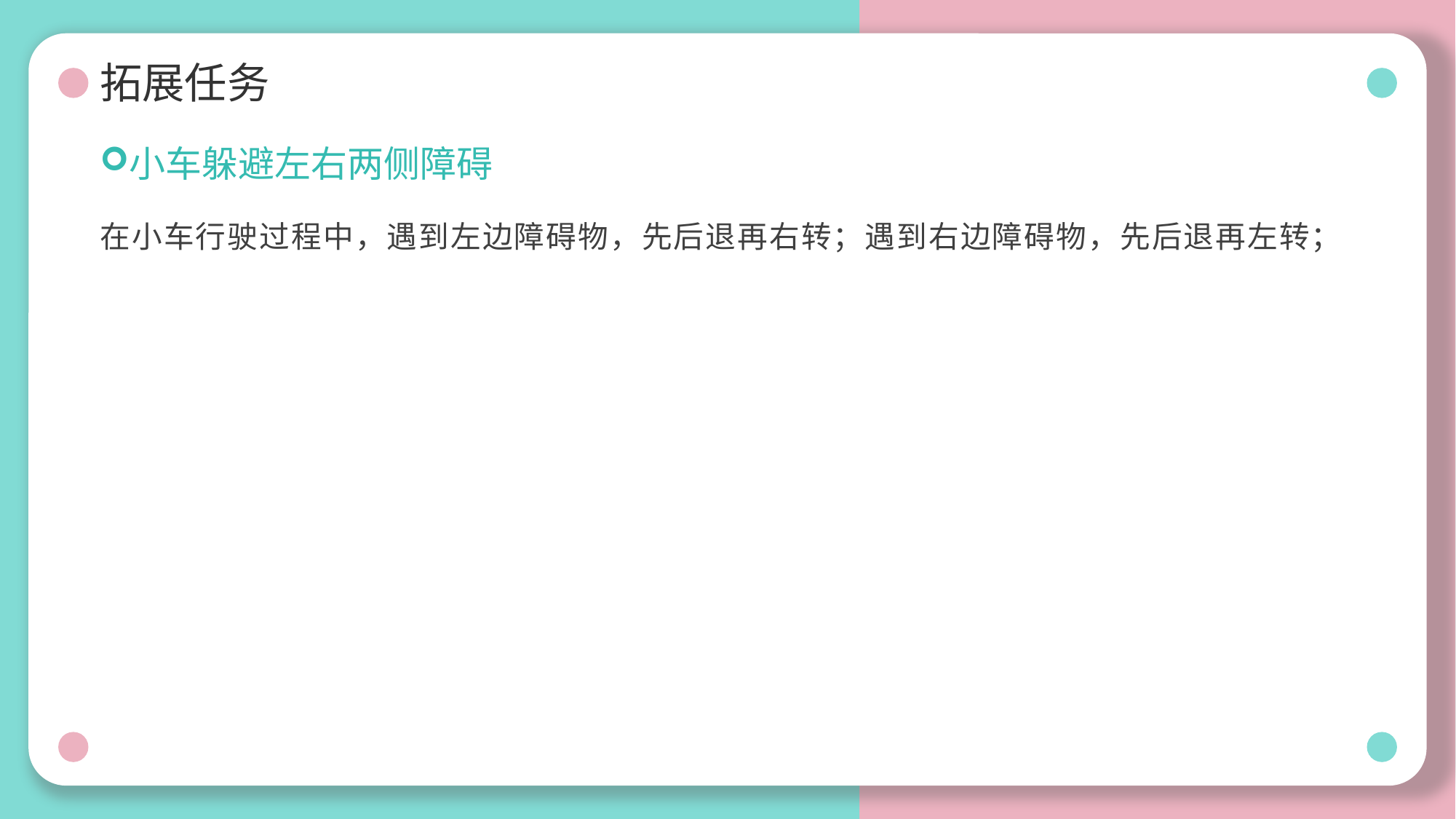

# 拓展任务
小车躲避左右两侧障碍
在小车行驶过程中，遇到左边障碍物，先后退再右转；遇到右边障碍物，先后退再左转；